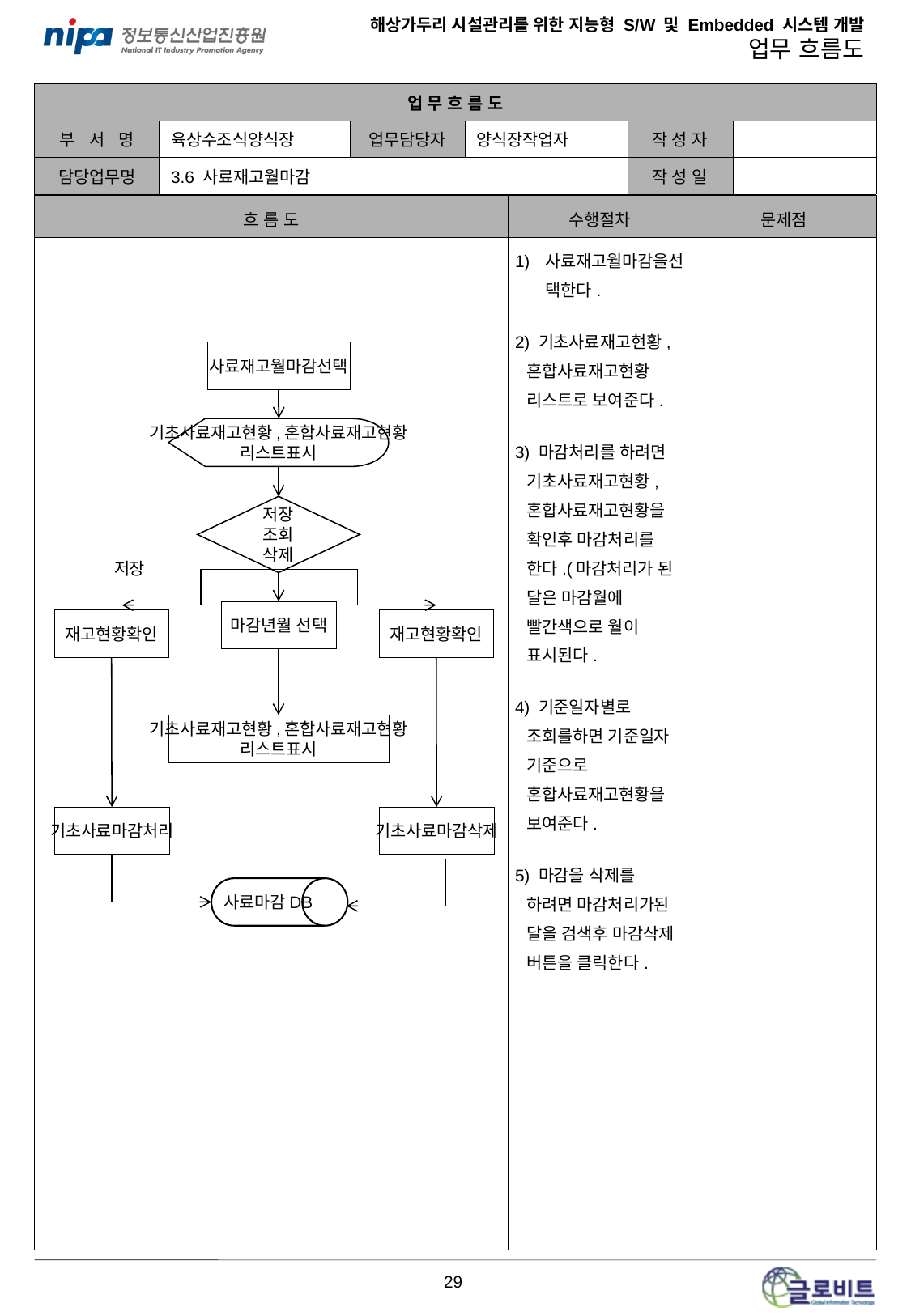

| 업 무 흐 름 도 |  |  |  |  |  |
| --- | --- | --- | --- | --- | --- |
| 부 서 명 | 육상수조식양식장 | 업무담당자 | 양식장작업자 | 작 성 자 |  |
| 담당업무명 | 3.6 사료재고월마감 |  |  | 작 성 일 |  |
| 흐 름 도 | 수행절차 | 문제점 |
| --- | --- | --- |
|  | 사료재고월마감을선택한다. 2) 기초사료재고현황,혼합사료재고현황 리스트로 보여준다. 3) 마감처리를 하려면 기초사료재고현황,혼합사료재고현황을 확인후 마감처리를 한다.(마감처리가 된 달은 마감월에 빨간색으로 월이 표시된다. 4) 기준일자별로 조회를하면 기준일자 기준으로 혼합사료재고현황을 보여준다. 5) 마감을 삭제를 하려면 마감처리가된 달을 검색후 마감삭제 버튼을 클릭한다. |  |
사료재고월마감선택
기초사료재고현황,혼합사료재고현황
리스트표시
저장
조회
삭제
저장
마감년월 선택
재고현황확인
재고현황확인
기초사료재고현황,혼합사료재고현황
리스트표시
기초사료마감처리
기초사료마감삭제
사료마감DB